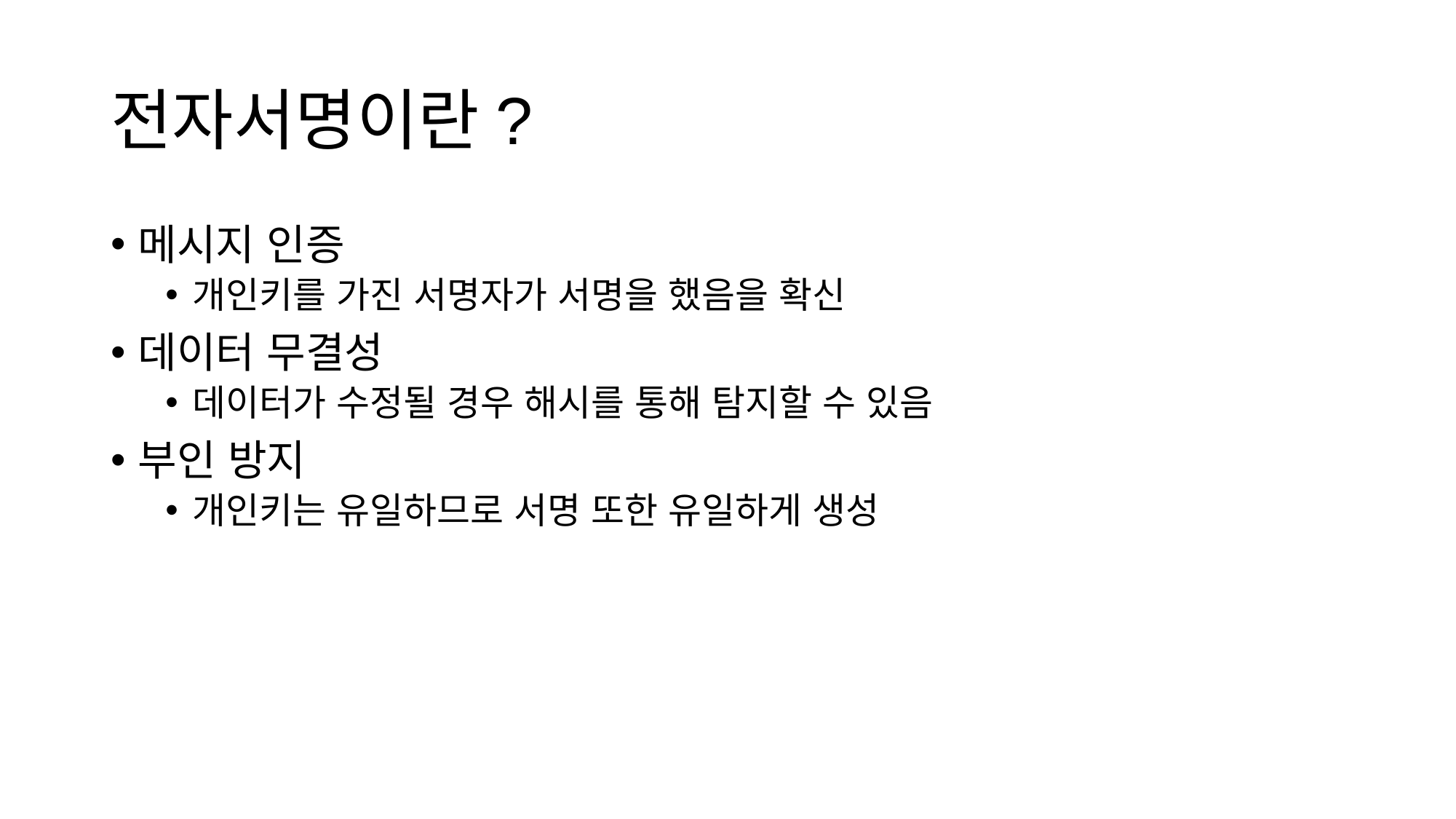

# 전자서명이란?
메시지 인증
개인키를 가진 서명자가 서명을 했음을 확신
데이터 무결성
데이터가 수정될 경우 해시를 통해 탐지할 수 있음
부인 방지
개인키는 유일하므로 서명 또한 유일하게 생성